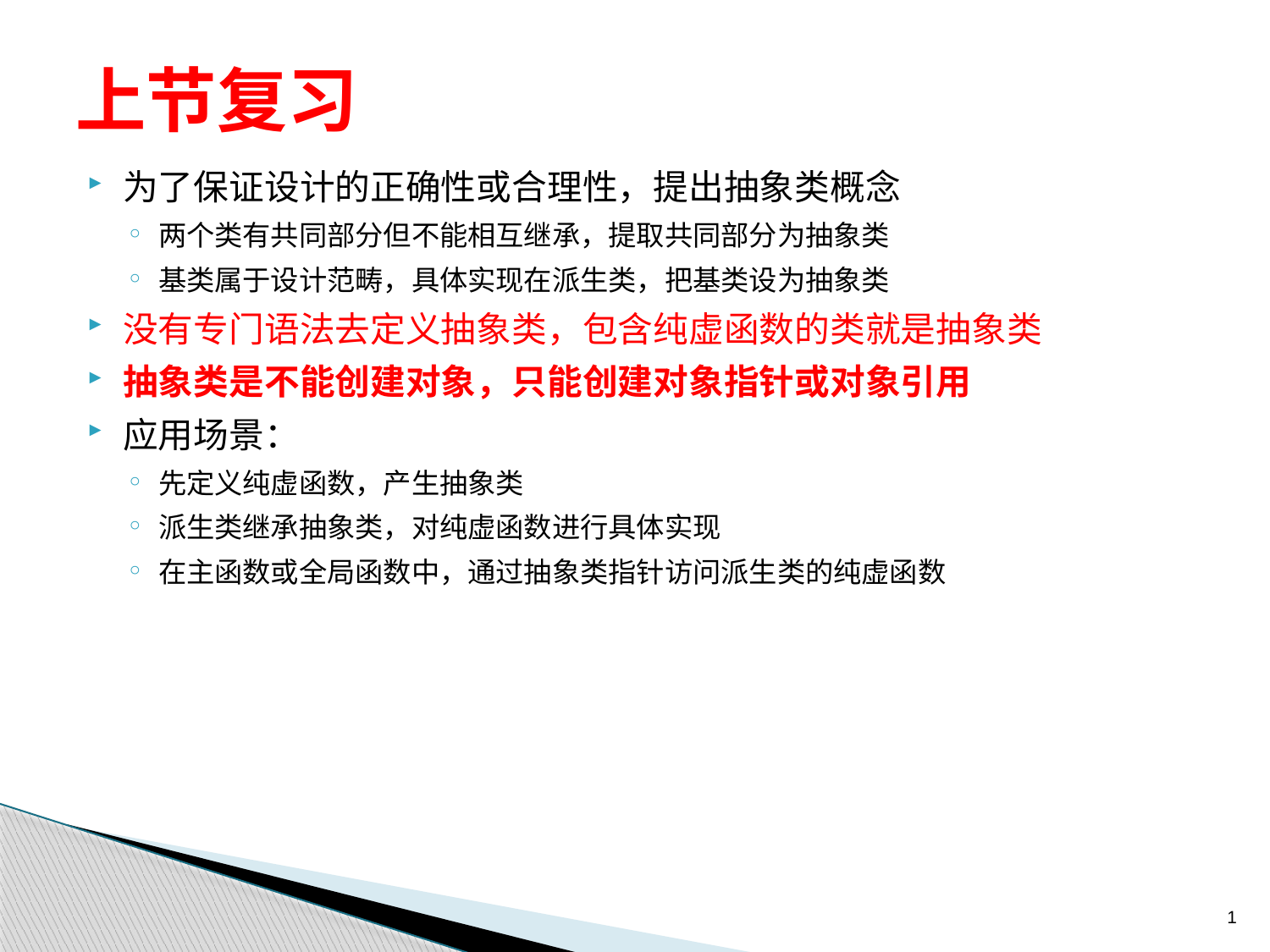

# 上节复习
为了保证设计的正确性或合理性，提出抽象类概念
两个类有共同部分但不能相互继承，提取共同部分为抽象类
基类属于设计范畴，具体实现在派生类，把基类设为抽象类
没有专门语法去定义抽象类，包含纯虚函数的类就是抽象类
抽象类是不能创建对象，只能创建对象指针或对象引用
应用场景：
先定义纯虚函数，产生抽象类
派生类继承抽象类，对纯虚函数进行具体实现
在主函数或全局函数中，通过抽象类指针访问派生类的纯虚函数

1